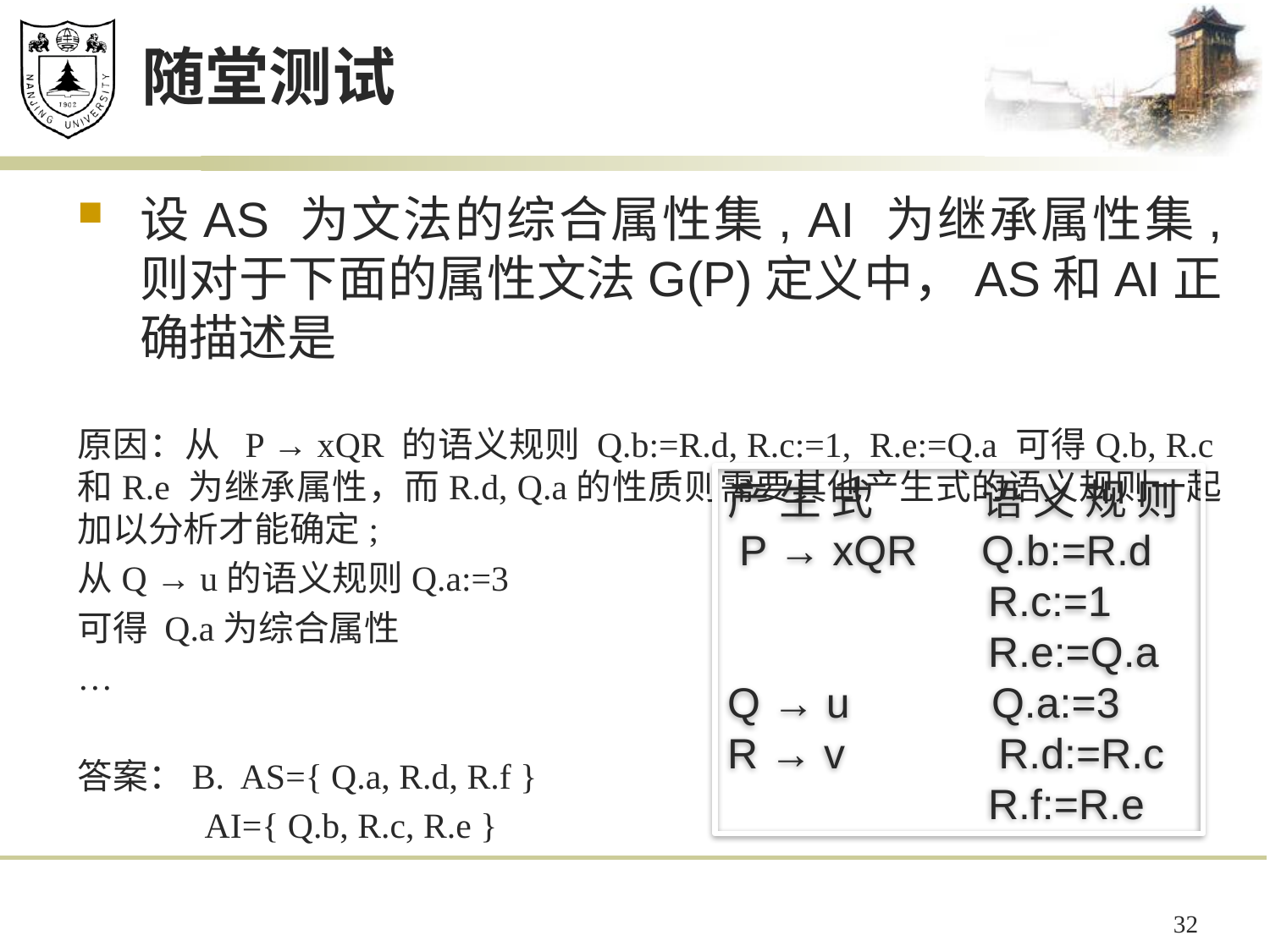

# 随堂测试
设AS 为文法的综合属性集, AI 为继承属性集, 则对于下面的属性文法G(P)定义中，AS和AI正确描述是

原因：从  P → xQR 的语义规则 Q.b:=R.d, R.c:=1,  R.e:=Q.a 可得Q.b, R.c和R.e 为继承属性，而R.d, Q.a的性质则需要其他产生式的语义规则一起加以分析才能确定;
从Q → u的语义规则Q.a:=3
可得 Q.a为综合属性
…

答案：B.  AS={ Q.a, R.d, R.f }
	AI={ Q.b, R.c, R.e }
产 生 式 	语 义 规 则
 P → xQR	Q.b:=R.d
                      R.c:=1
                      R.e:=Q.a
Q → u            Q.a:=3
R → v             R.d:=R.c
                      R.f:=R.e